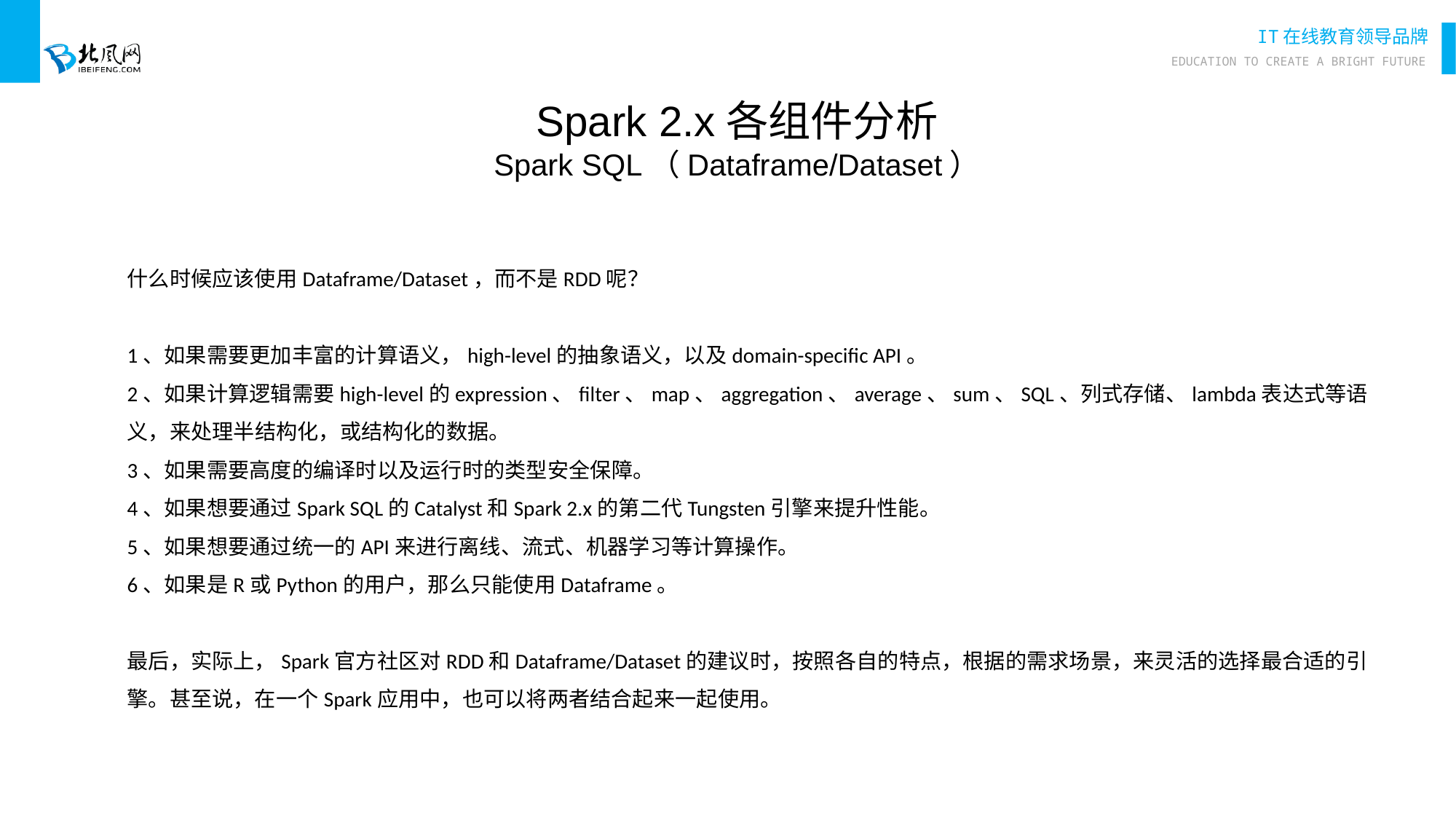

Spark 2.x各组件分析
Spark SQL（Dataframe/Dataset）
什么时候应该使用Dataframe/Dataset，而不是RDD呢？

1、如果需要更加丰富的计算语义，high-level的抽象语义，以及domain-specific API。
2、如果计算逻辑需要high-level的expression、filter、map、aggregation、average、sum、SQL、列式存储、lambda表达式等语义，来处理半结构化，或结构化的数据。
3、如果需要高度的编译时以及运行时的类型安全保障。
4、如果想要通过Spark SQL的Catalyst和Spark 2.x的第二代Tungsten引擎来提升性能。
5、如果想要通过统一的API来进行离线、流式、机器学习等计算操作。
6、如果是R或Python的用户，那么只能使用Dataframe。

最后，实际上，Spark官方社区对RDD和Dataframe/Dataset的建议时，按照各自的特点，根据的需求场景，来灵活的选择最合适的引擎。甚至说，在一个Spark应用中，也可以将两者结合起来一起使用。